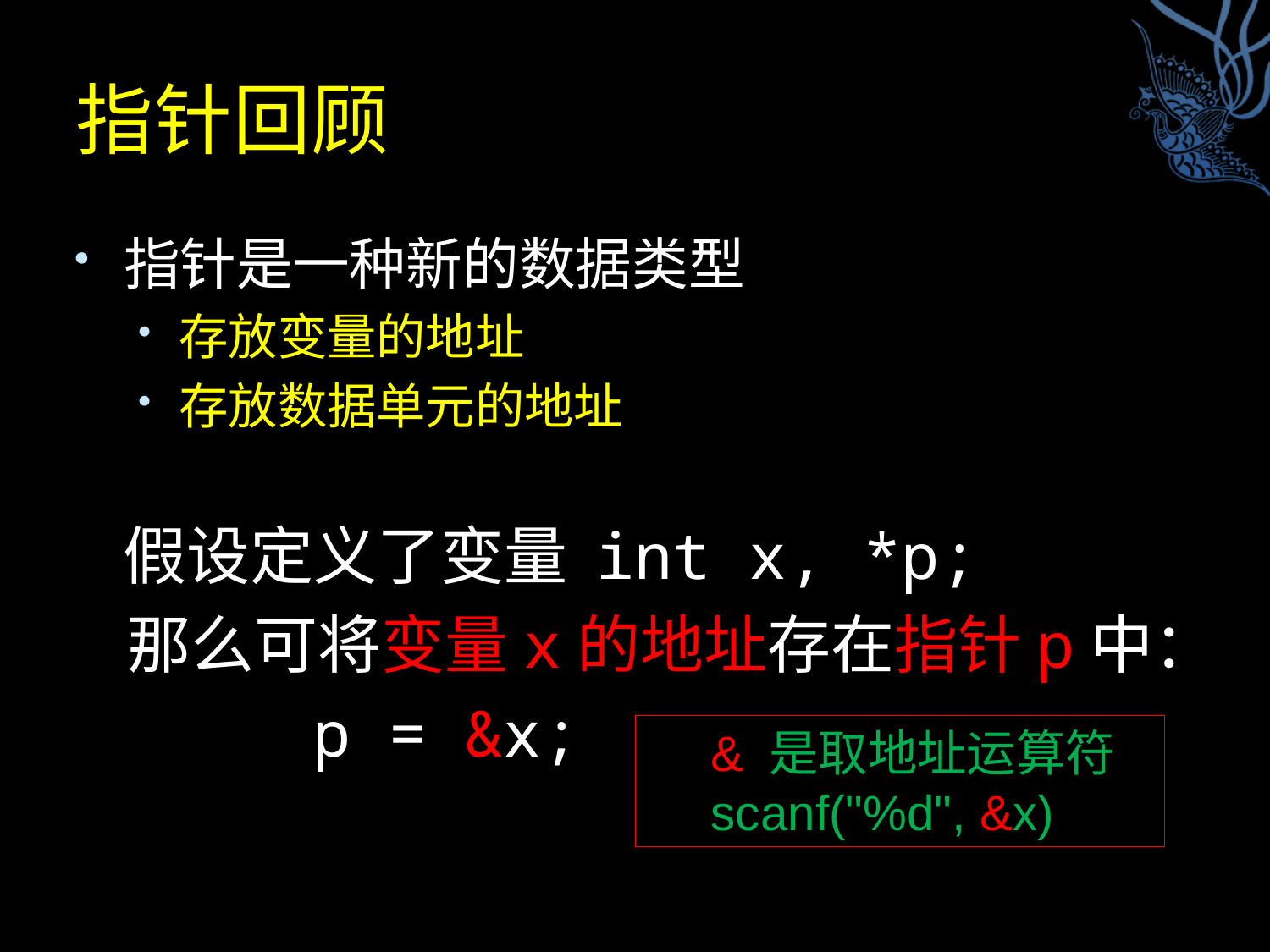

# 指针回顾
指针是一种新的数据类型
存放变量的地址
存放数据单元的地址

  假设定义了变量 int x, *p;
  那么可将变量x的地址存在指针p中：
      p = &x;
& 是取地址运算符 scanf("%d", &x)